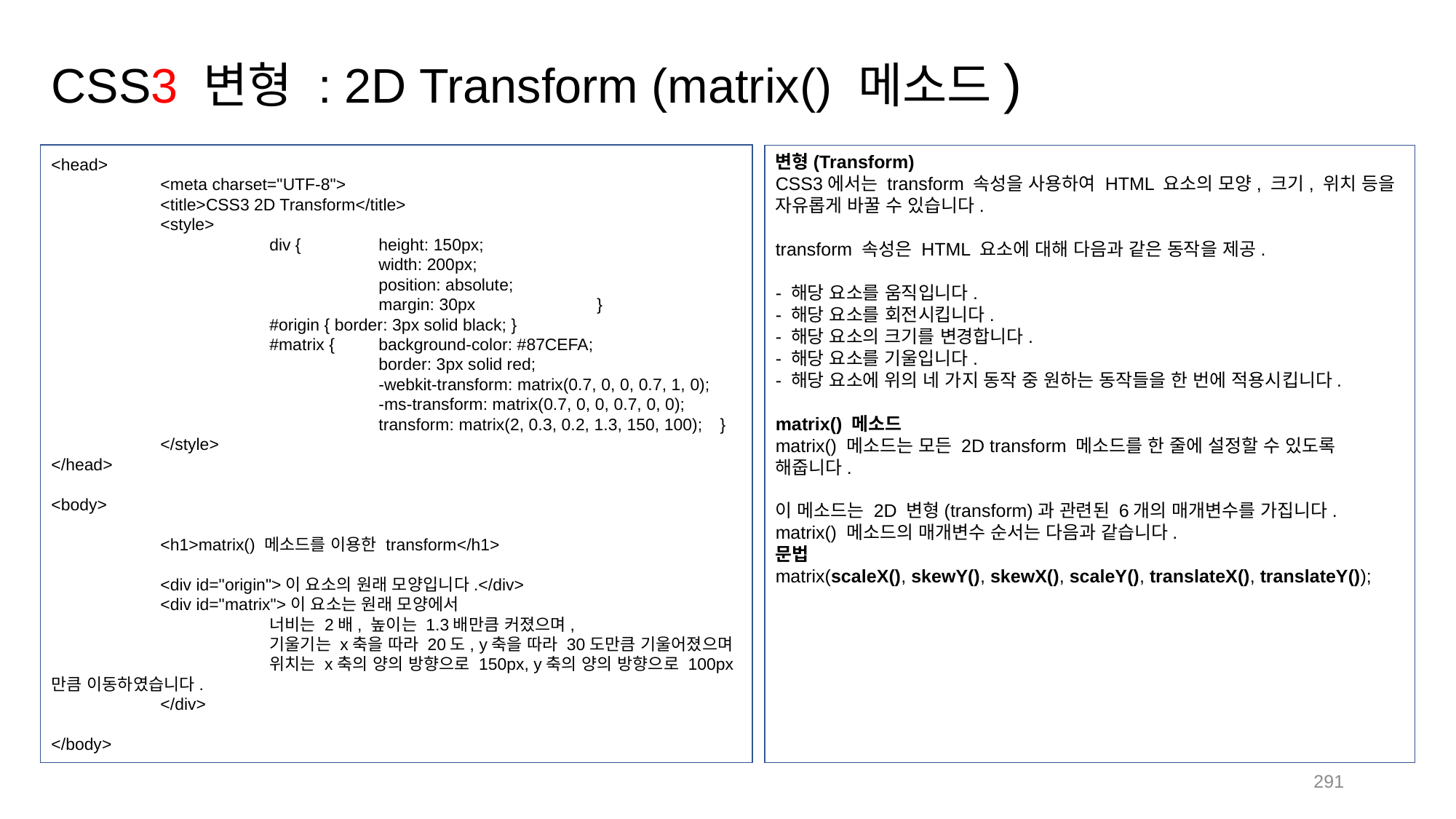

# CSS3 변형 : 2D Transform (matrix() 메소드)
<head>
	<meta charset="UTF-8">
	<title>CSS3 2D Transform</title>
	<style>
		div {	height: 150px;
			width: 200px;
			position: absolute;
			margin: 30px		}
		#origin { border: 3px solid black; }
		#matrix {	background-color: #87CEFA;
			border: 3px solid red;
			-webkit-transform: matrix(0.7, 0, 0, 0.7, 1, 0);
			-ms-transform: matrix(0.7, 0, 0, 0.7, 0, 0);
			transform: matrix(2, 0.3, 0.2, 1.3, 150, 100);	   }
	</style>
</head>

<body>

	<h1>matrix() 메소드를 이용한 transform</h1>

	<div id="origin">이 요소의 원래 모양입니다.</div>
	<div id="matrix">이 요소는 원래 모양에서
		너비는 2배, 높이는 1.3배만큼 커졌으며,
		기울기는 x축을 따라 20도, y축을 따라 30도만큼 기울어졌으며
		위치는 x축의 양의 방향으로 150px, y축의 양의 방향으로 100px만큼 이동하였습니다.
	</div>

</body>
변형(Transform)
CSS3에서는 transform 속성을 사용하여 HTML 요소의 모양, 크기, 위치 등을 자유롭게 바꿀 수 있습니다.

transform 속성은 HTML 요소에 대해 다음과 같은 동작을 제공.

- 해당 요소를 움직입니다.
- 해당 요소를 회전시킵니다.
- 해당 요소의 크기를 변경합니다.
- 해당 요소를 기울입니다.
- 해당 요소에 위의 네 가지 동작 중 원하는 동작들을 한 번에 적용시킵니다.

matrix() 메소드
matrix() 메소드는 모든 2D transform 메소드를 한 줄에 설정할 수 있도록 해줍니다.

이 메소드는 2D 변형(transform)과 관련된 6개의 매개변수를 가집니다.
matrix() 메소드의 매개변수 순서는 다음과 같습니다.
문법
matrix(scaleX(), skewY(), skewX(), scaleY(), translateX(), translateY());

291